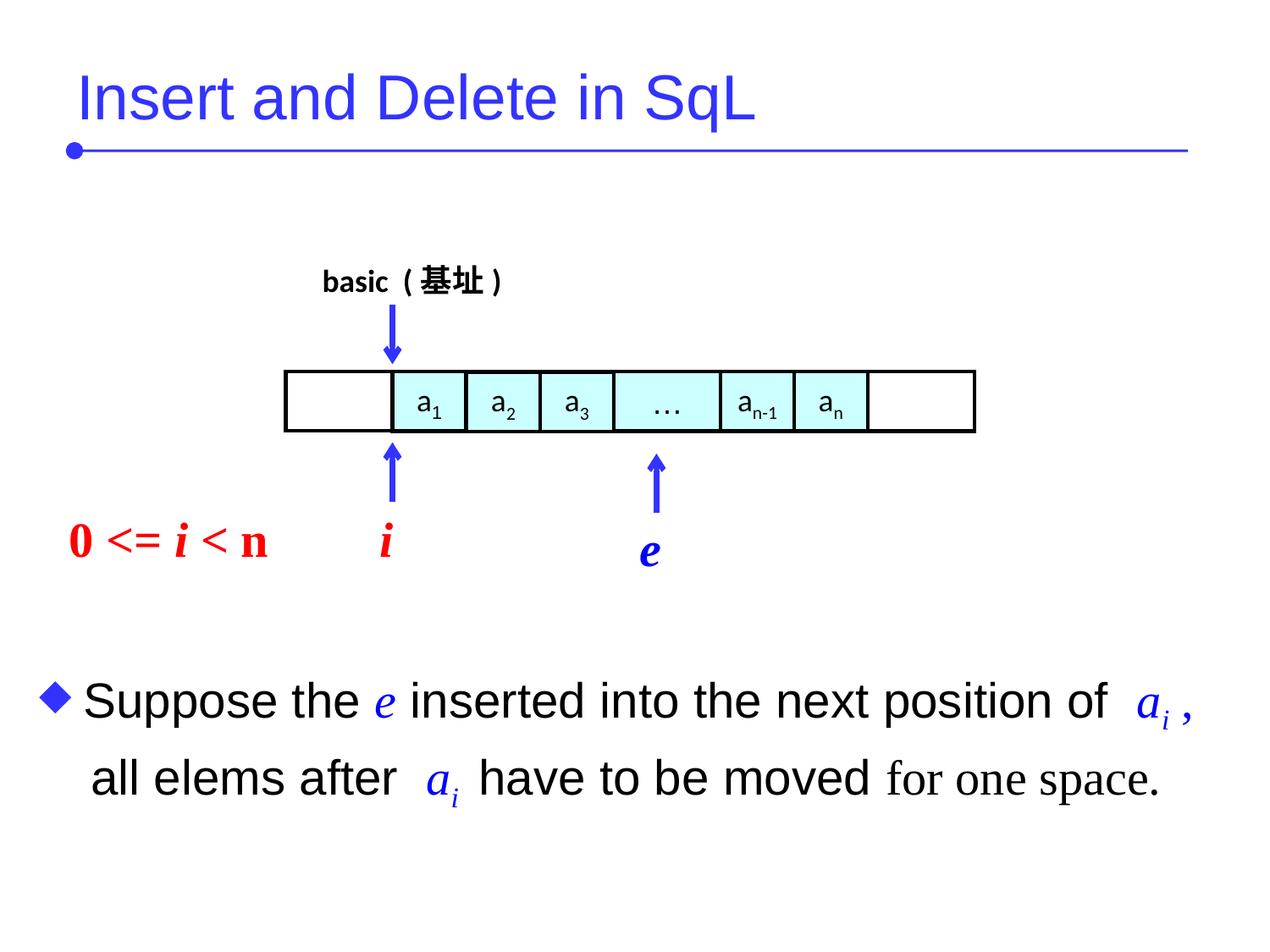

Insert and Delete in SqL

basic  (基址)

a1
…
an-1
an
a2
a3
i
e
0 <= i < n
Suppose the e inserted into the next position of  ai ,
    all elems after  ai  have to be moved for one space.